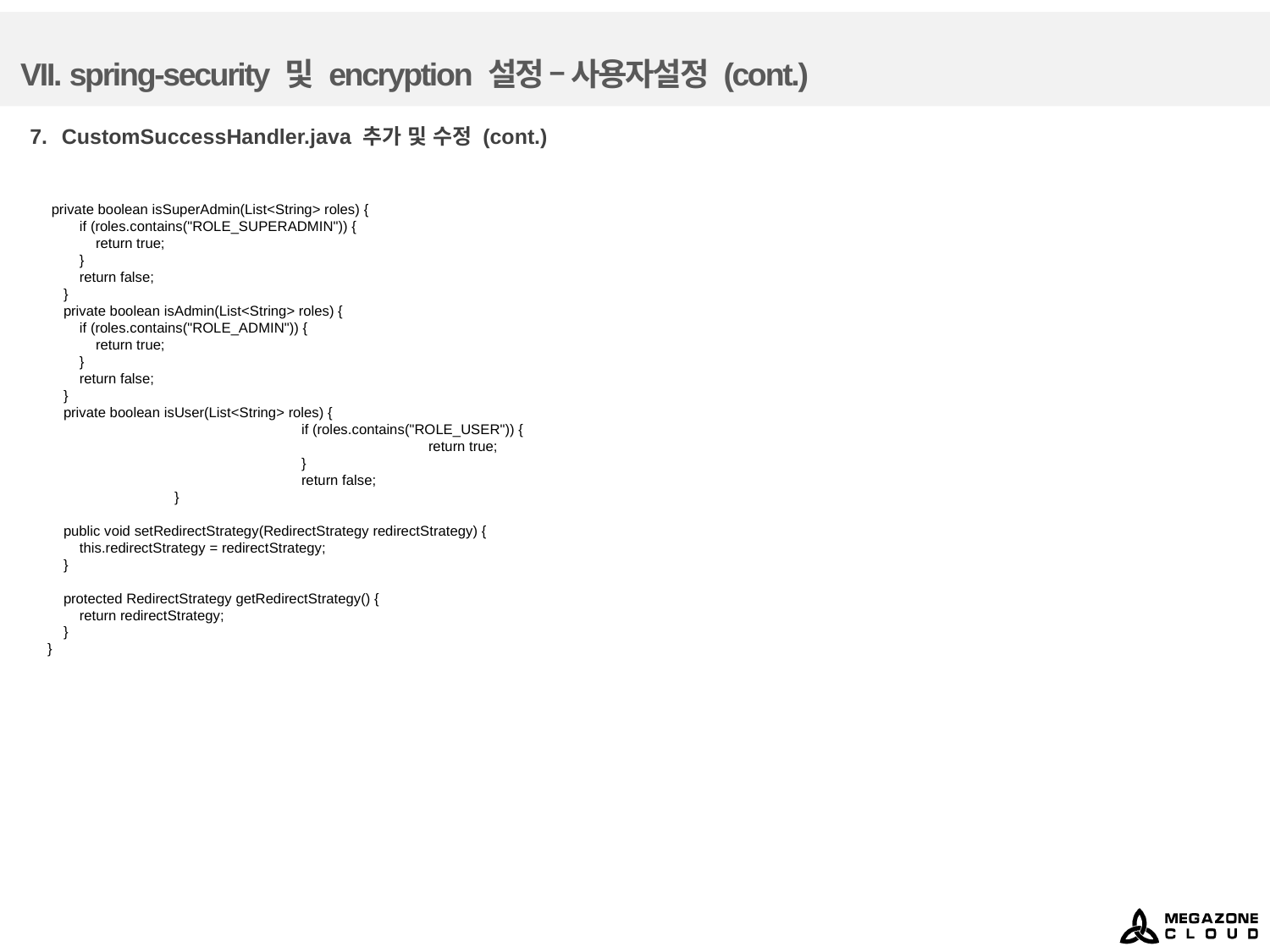

# VII. spring-security 및 encryption 설정 – 사용자설정 (cont.)
CustomSuccessHandler.java 추가 및 수정 (cont.)

 private boolean isSuperAdmin(List<String> roles) {
        if (roles.contains("ROLE_SUPERADMIN")) {
            return true;
        }
        return false;
    }
    private boolean isAdmin(List<String> roles) {
        if (roles.contains("ROLE_ADMIN")) {
            return true;
        }
        return false;
    }
    private boolean isUser(List<String> roles) {
		if (roles.contains("ROLE_USER")) {
			return true;
		}
		return false;
	}

    public void setRedirectStrategy(RedirectStrategy redirectStrategy) {
        this.redirectStrategy = redirectStrategy;
    }

    protected RedirectStrategy getRedirectStrategy() {
        return redirectStrategy;
    }
}